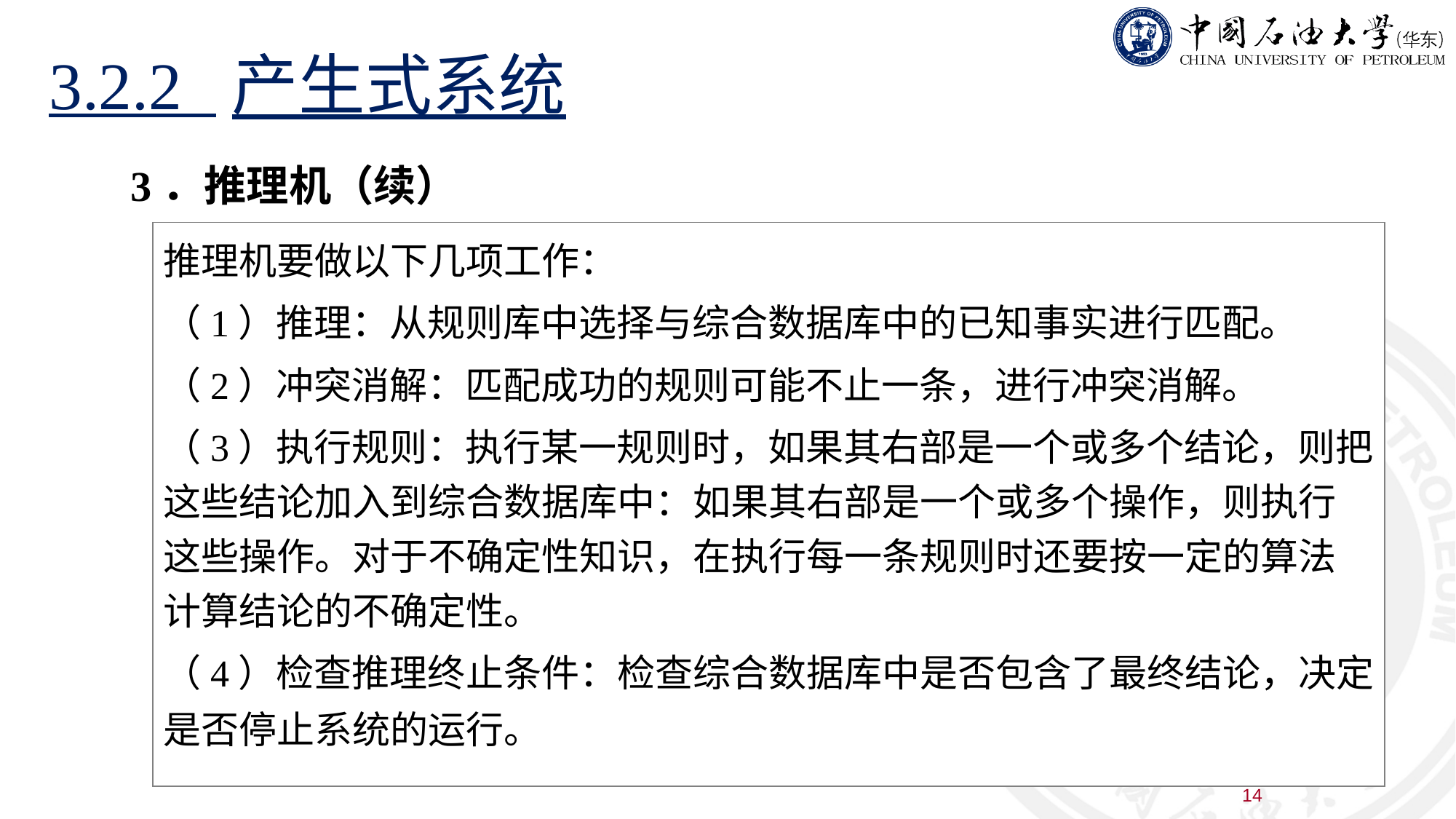

# 3.2.2  产生式系统
3．推理机（续）
推理机要做以下几项工作：
（1）推理：从规则库中选择与综合数据库中的已知事实进行匹配。
（2）冲突消解：匹配成功的规则可能不止一条，进行冲突消解。
（3）执行规则：执行某一规则时，如果其右部是一个或多个结论，则把这些结论加入到综合数据库中：如果其右部是一个或多个操作，则执行这些操作。对于不确定性知识，在执行每一条规则时还要按一定的算法计算结论的不确定性。
（4）检查推理终止条件：检查综合数据库中是否包含了最终结论，决定是否停止系统的运行。
14